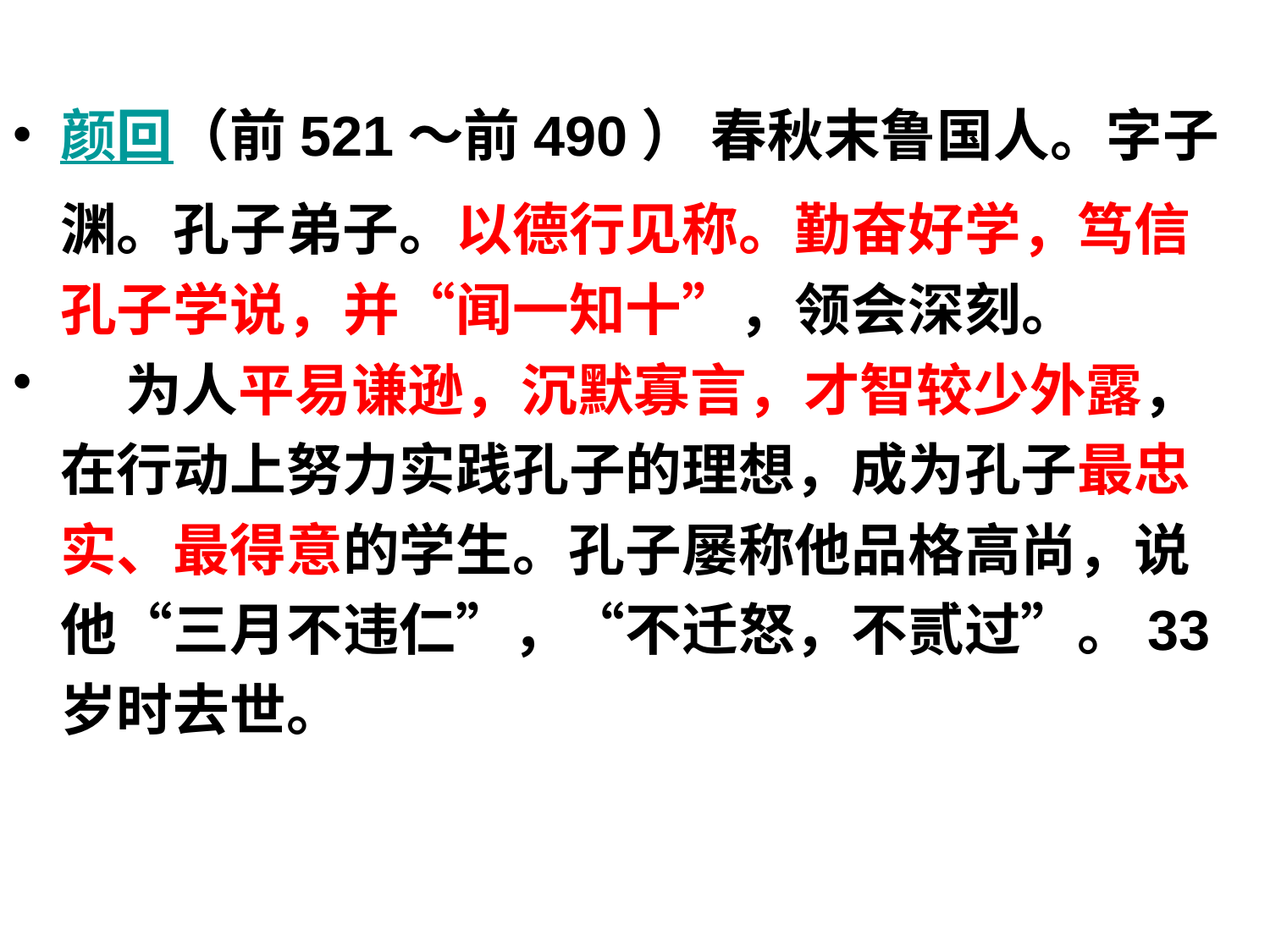

颜回（前521～前490） 春秋末鲁国人。字子渊。孔子弟子。以德行见称。勤奋好学，笃信孔子学说，并“闻一知十”，领会深刻。
    为人平易谦逊，沉默寡言，才智较少外露，在行动上努力实践孔子的理想，成为孔子最忠实、最得意的学生。孔子屡称他品格高尚，说 他“三月不违仁”，“不迁怒，不贰过”。33岁时去世。